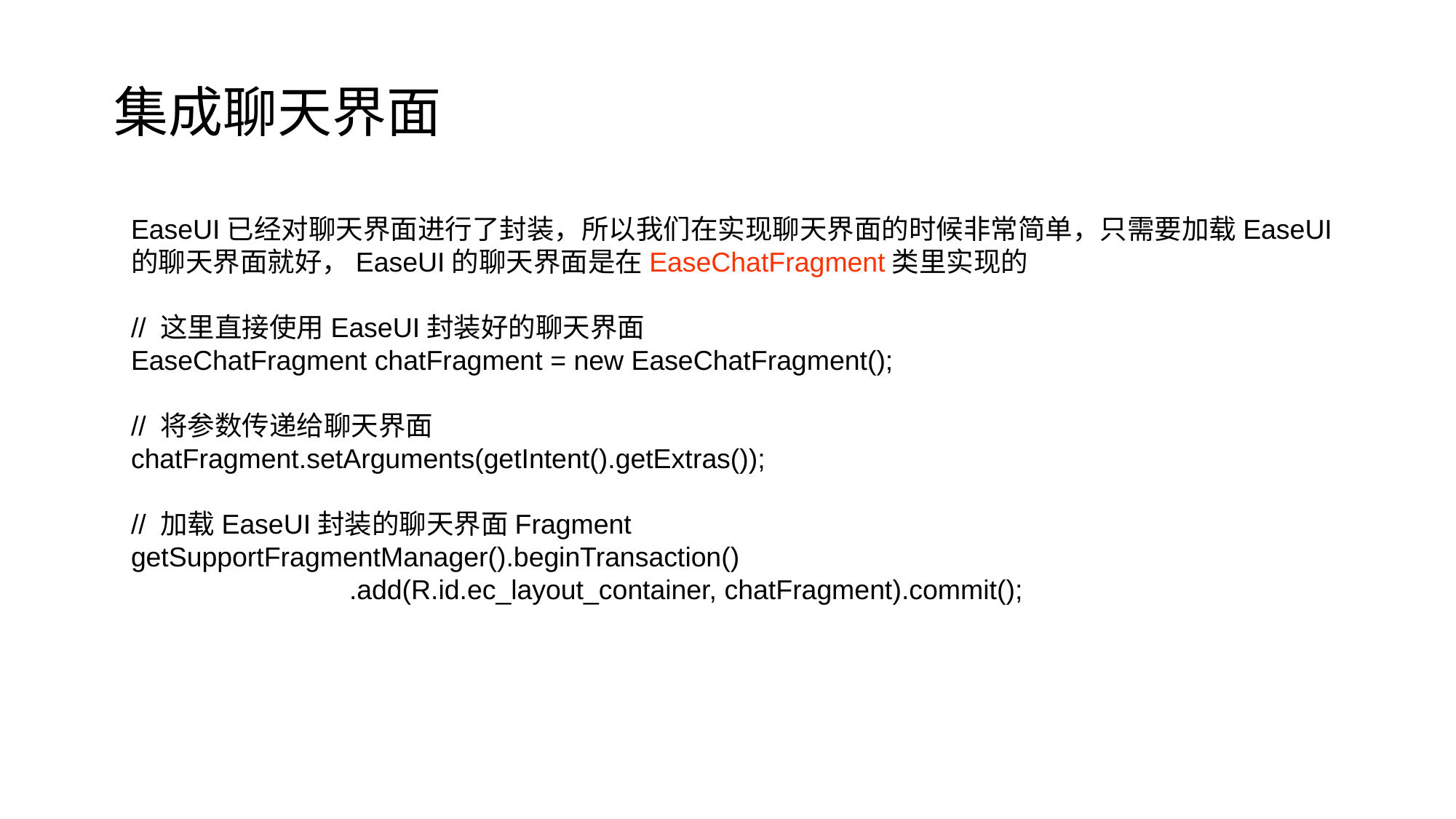

集成聊天界面
EaseUI已经对聊天界面进行了封装，所以我们在实现聊天界面的时候非常简单，只需要加载EaseUI的聊天界面就好，EaseUI的聊天界面是在EaseChatFragment类里实现的

// 这里直接使用EaseUI封装好的聊天界面
EaseChatFragment chatFragment = new EaseChatFragment();

// 将参数传递给聊天界面
chatFragment.setArguments(getIntent().getExtras());

// 加载EaseUI封装的聊天界面Fragment
getSupportFragmentManager().beginTransaction()
		.add(R.id.ec_layout_container, chatFragment).commit();